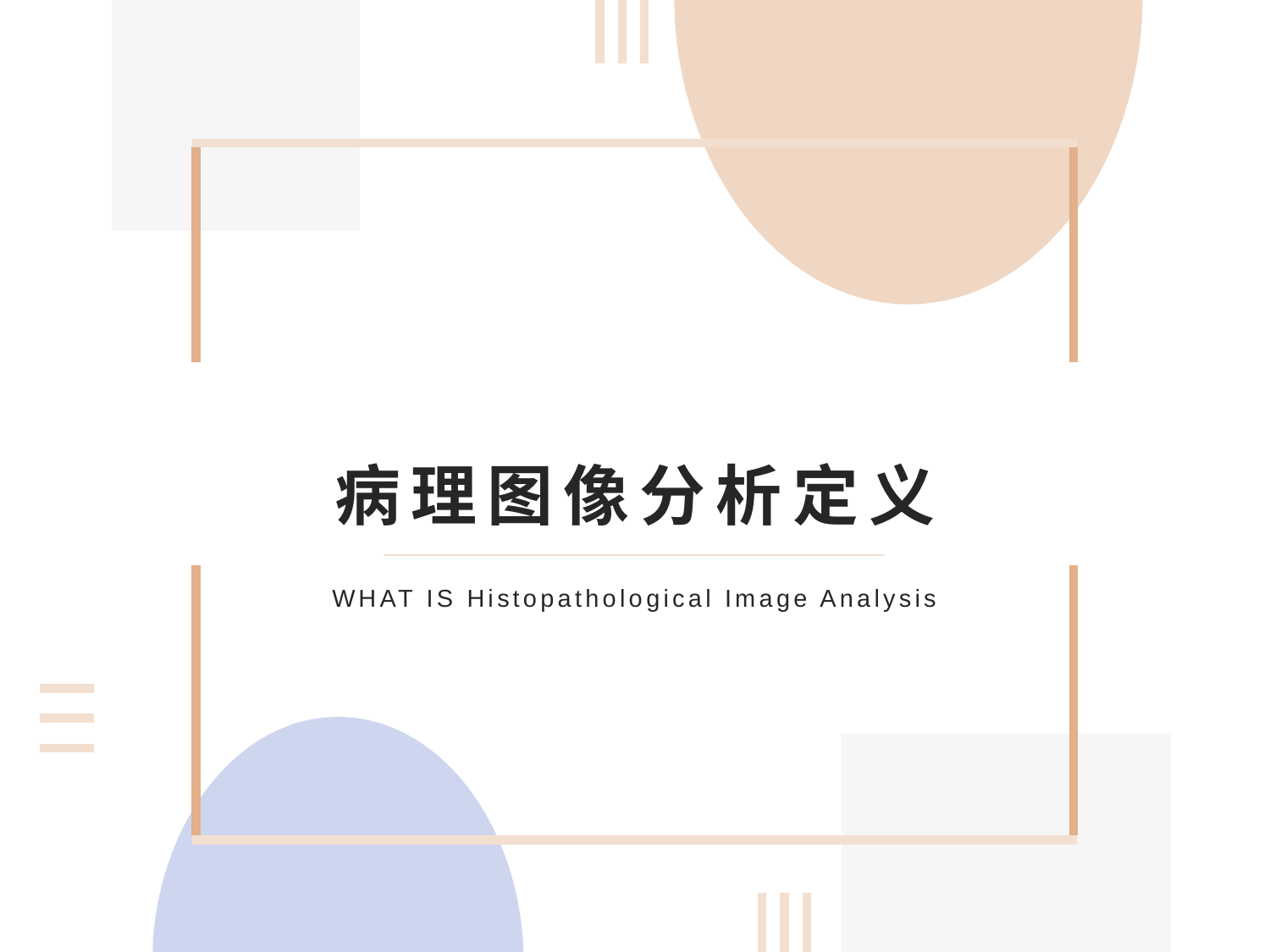

# 病理图像分析定义
WHAT IS Histopathological Image Analysis